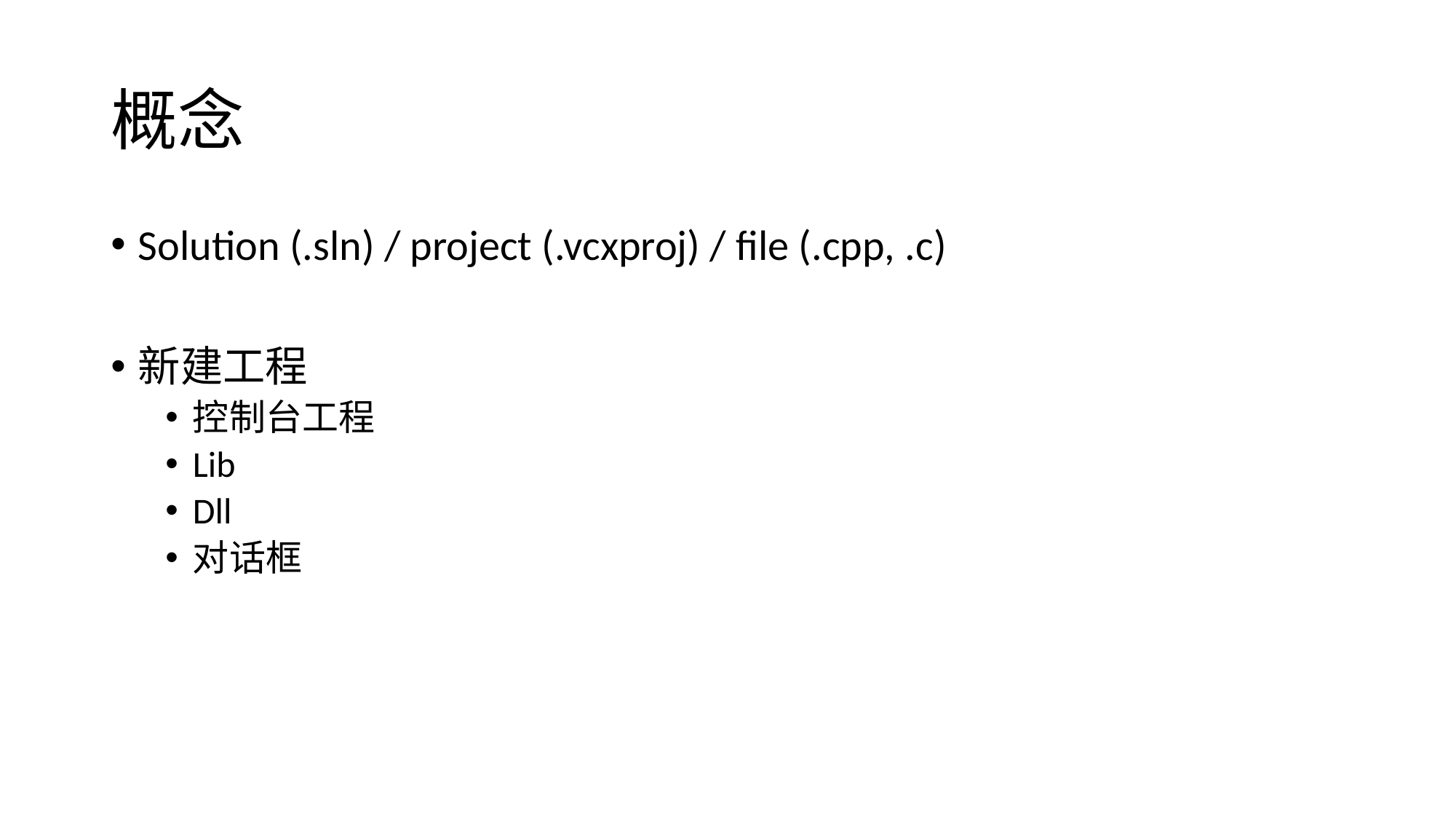

# 概念
Solution (.sln) / project (.vcxproj) / file (.cpp, .c)

新建工程
控制台工程
Lib
Dll
对话框